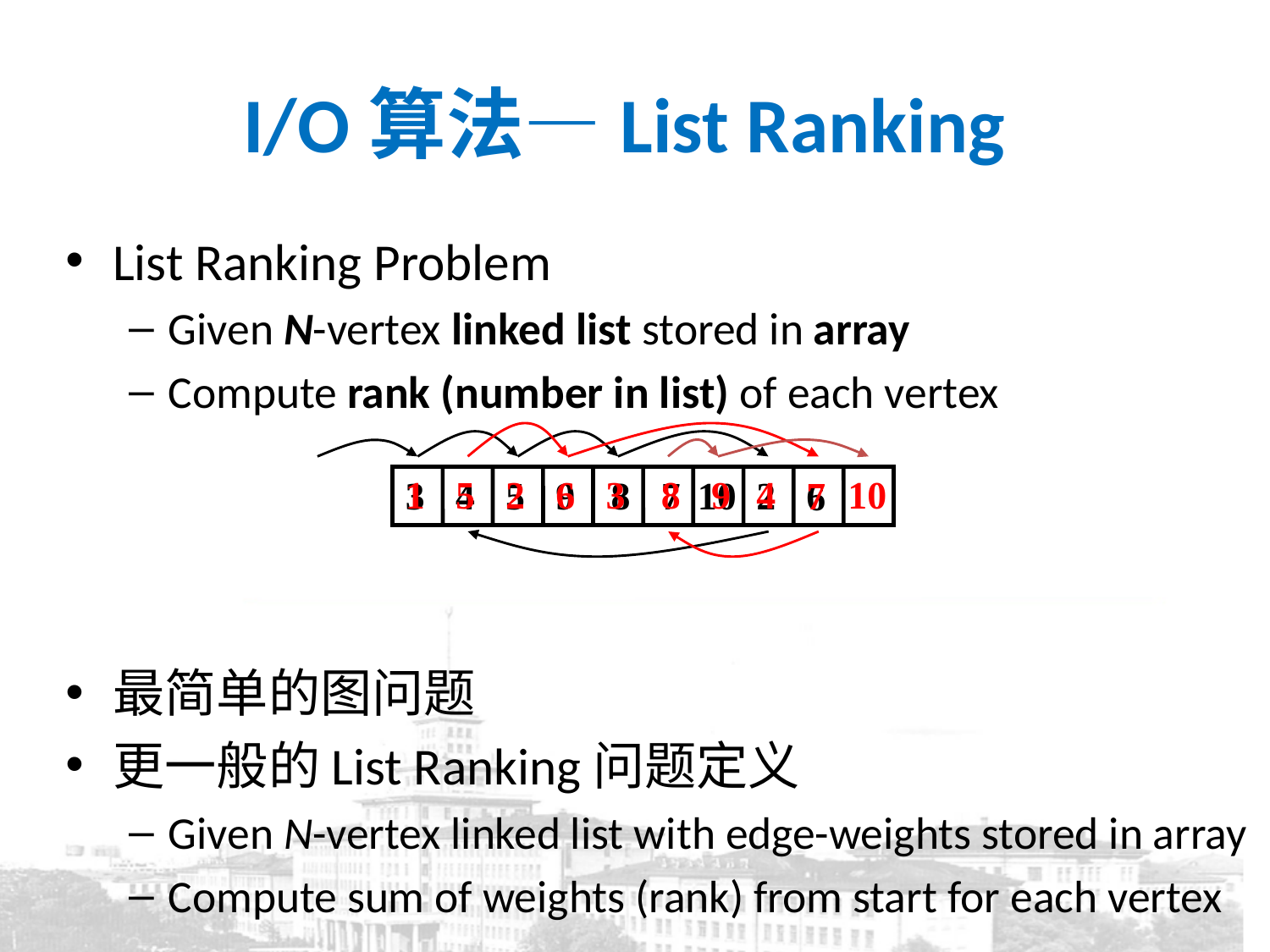

# I/O算法—List Ranking
List Ranking Problem
Given N-vertex linked list stored in array
Compute rank (number in list) of each vertex

最简单的图问题
更一般的List Ranking问题定义
Given N-vertex linked list with edge-weights stored in array
Compute sum of weights (rank) from start for each vertex

1
5
2
6
3
8
9
4
10
3
4
5
9
8
7
10
2
6
7